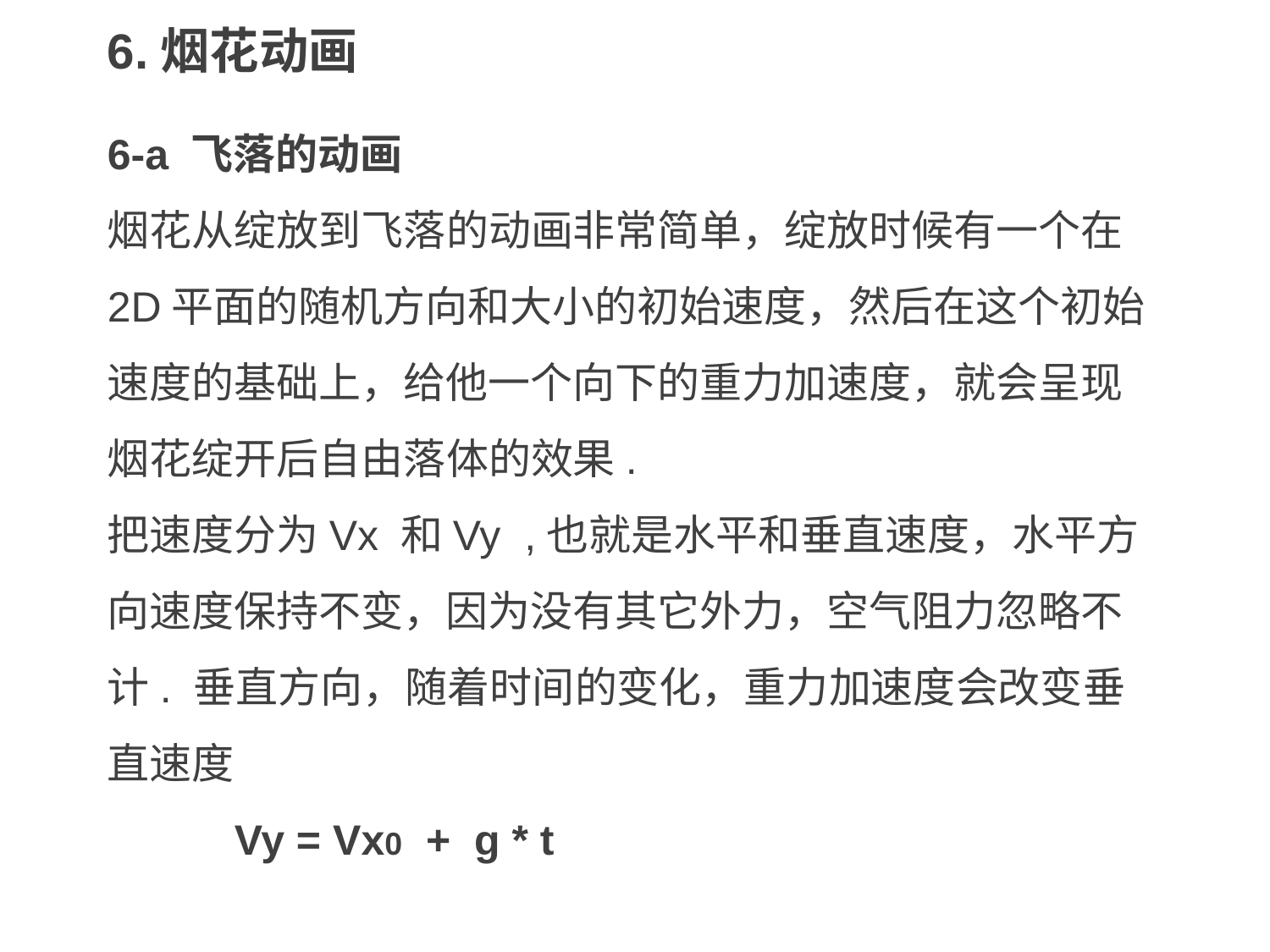

6.烟花动画
6-a 飞落的动画
烟花从绽放到飞落的动画非常简单，绽放时候有一个在2D平面的随机方向和大小的初始速度，然后在这个初始速度的基础上，给他一个向下的重力加速度，就会呈现烟花绽开后自由落体的效果.
把速度分为Vx 和Vy  ,也就是水平和垂直速度，水平方向速度保持不变，因为没有其它外力，空气阻力忽略不计. 垂直方向，随着时间的变化，重力加速度会改变垂直速度
	Vy = Vx0  +  g * t